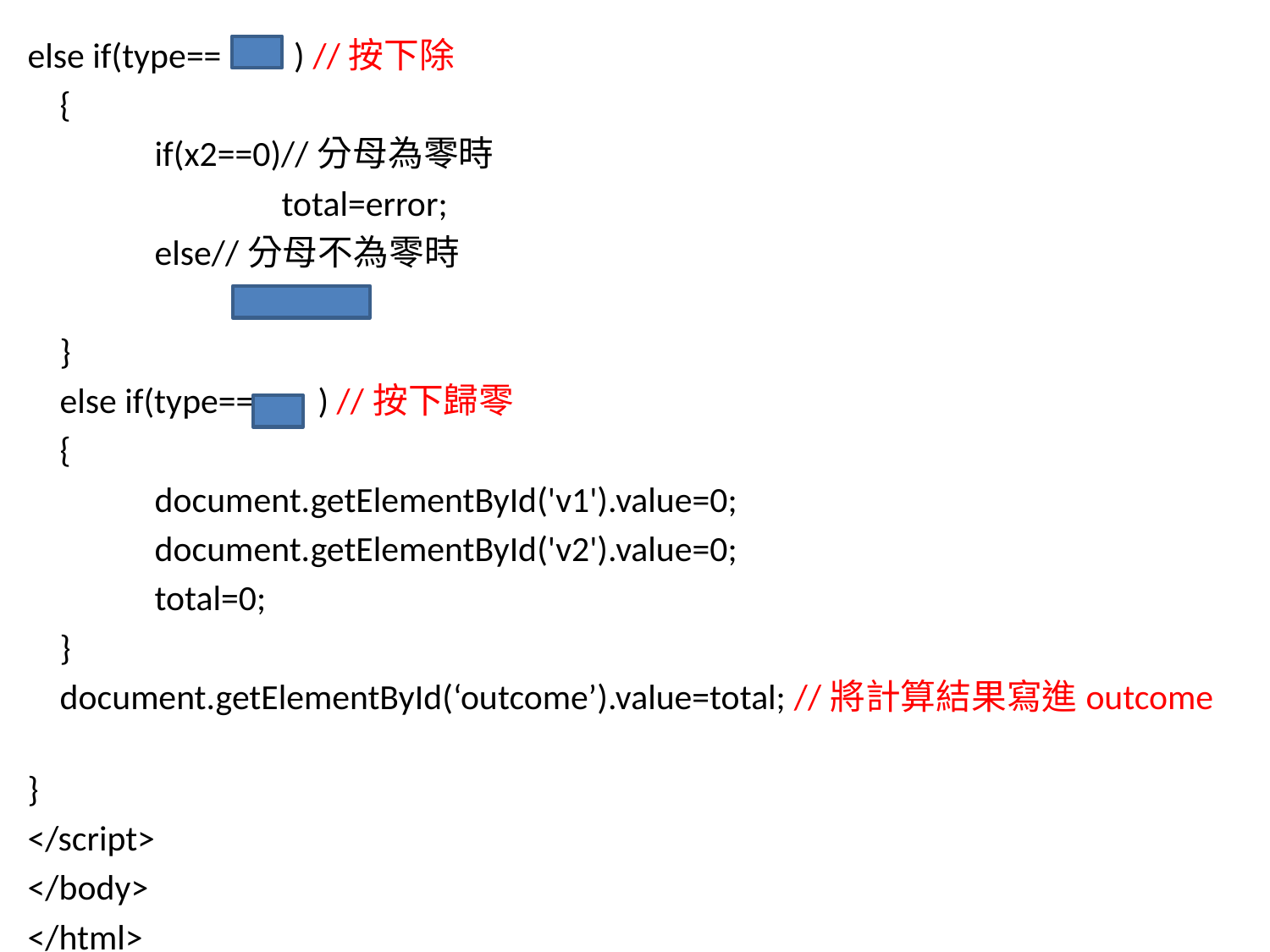

else if(type==         ) //按下除
    {
	if(x2==0)//分母為零時
		total=error;
	else//分母不為零時

    }
    else if(type==        ) //按下歸零
    {
	document.getElementById('v1').value=0;
	document.getElementById('v2').value=0;
	total=0;
    }
    document.getElementById(‘outcome’).value=total; //將計算結果寫進outcome
}
</script>
</body>
</html>